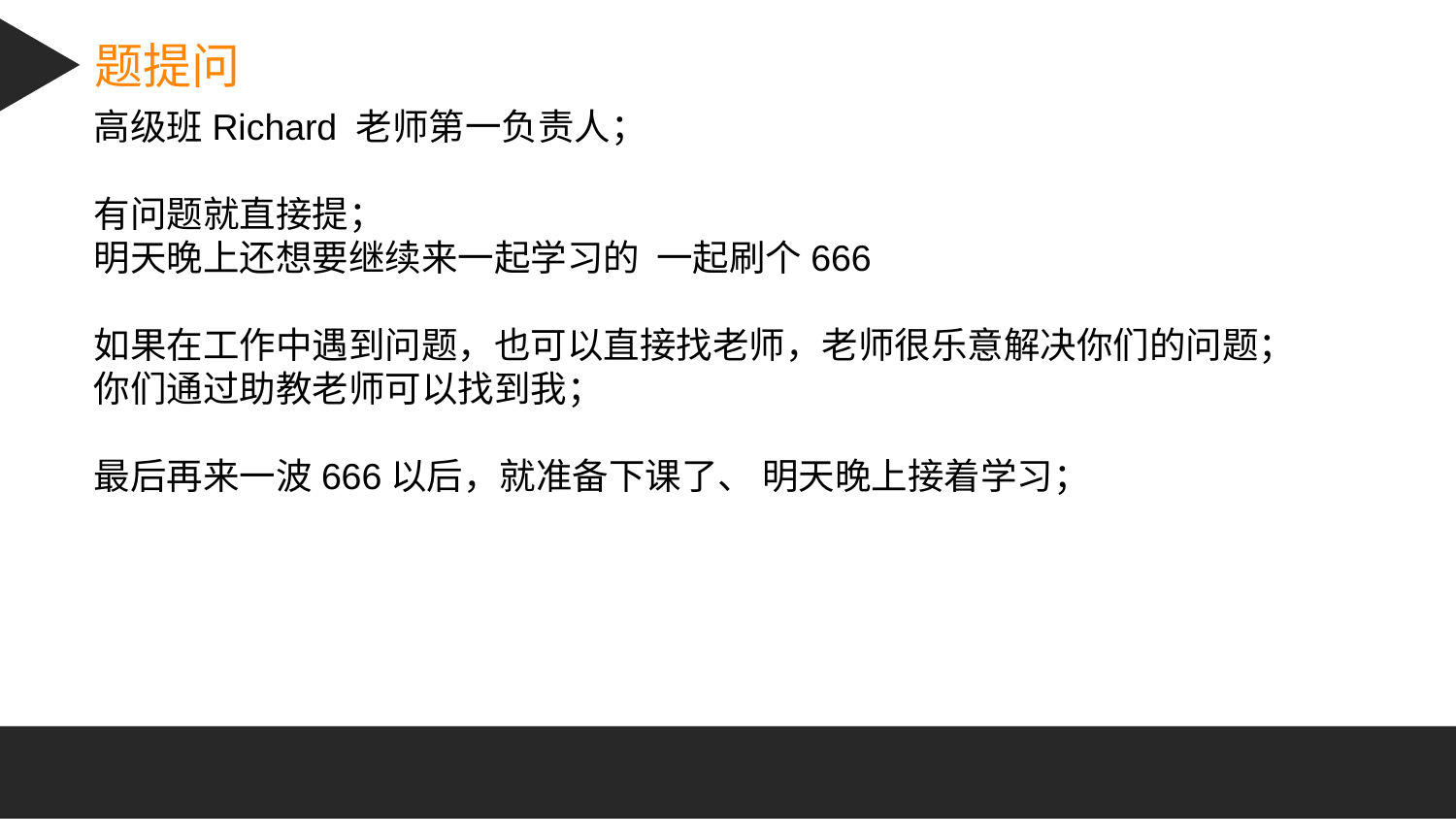

题提问
高级班Richard 老师第一负责人；

有问题就直接提；
明天晚上还想要继续来一起学习的  一起刷个666

如果在工作中遇到问题，也可以直接找老师，老师很乐意解决你们的问题；
你们通过助教老师可以找到我；

最后再来一波666以后，就准备下课了、 明天晚上接着学习；